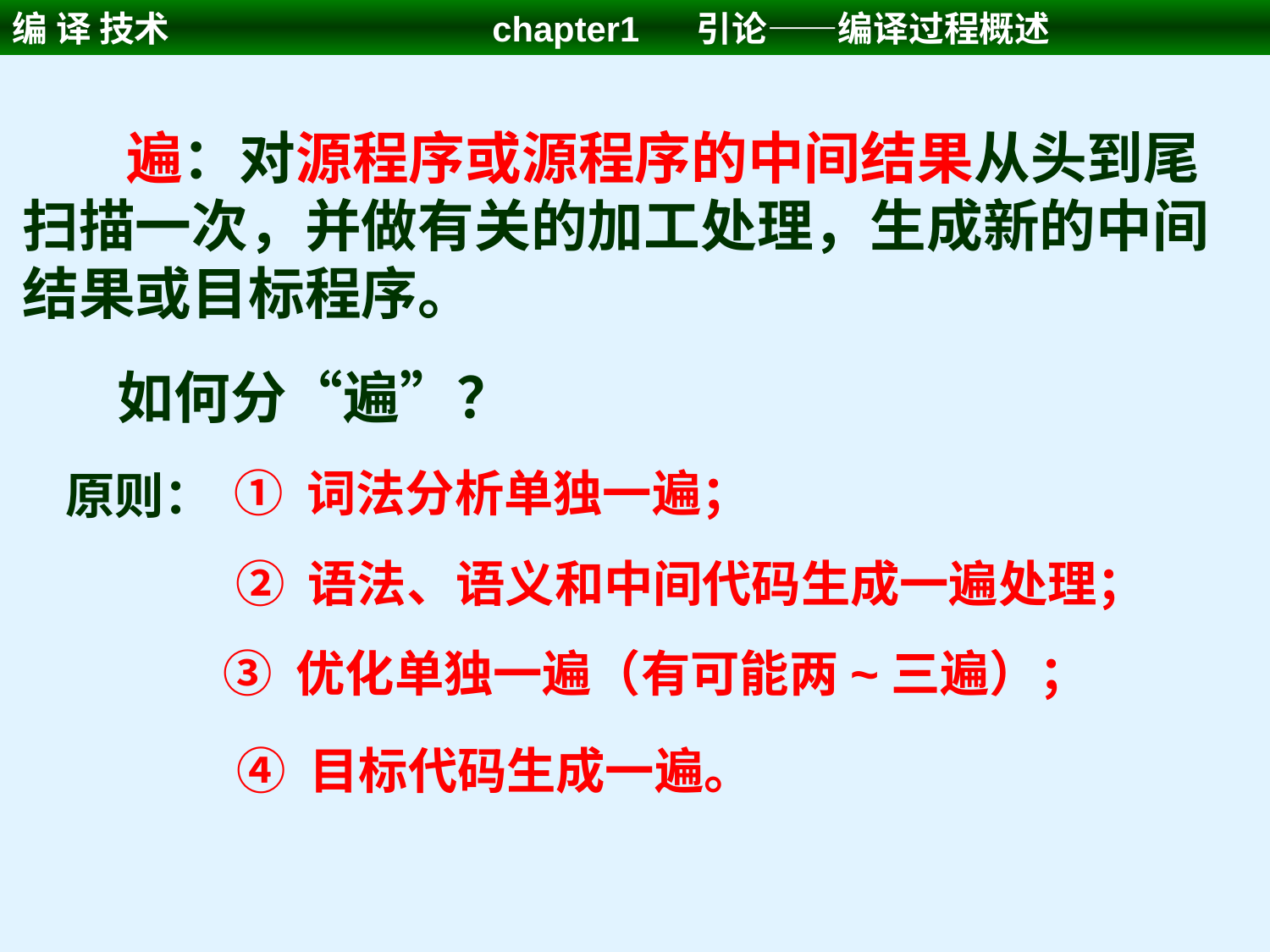

遍：对源程序或源程序的中间结果从头到尾扫描一次，并做有关的加工处理，生成新的中间结果或目标程序。
如何分“遍”？
① 词法分析单独一遍；
原则：
② 语法、语义和中间代码生成一遍处理；
③ 优化单独一遍（有可能两~三遍）；
④ 目标代码生成一遍。